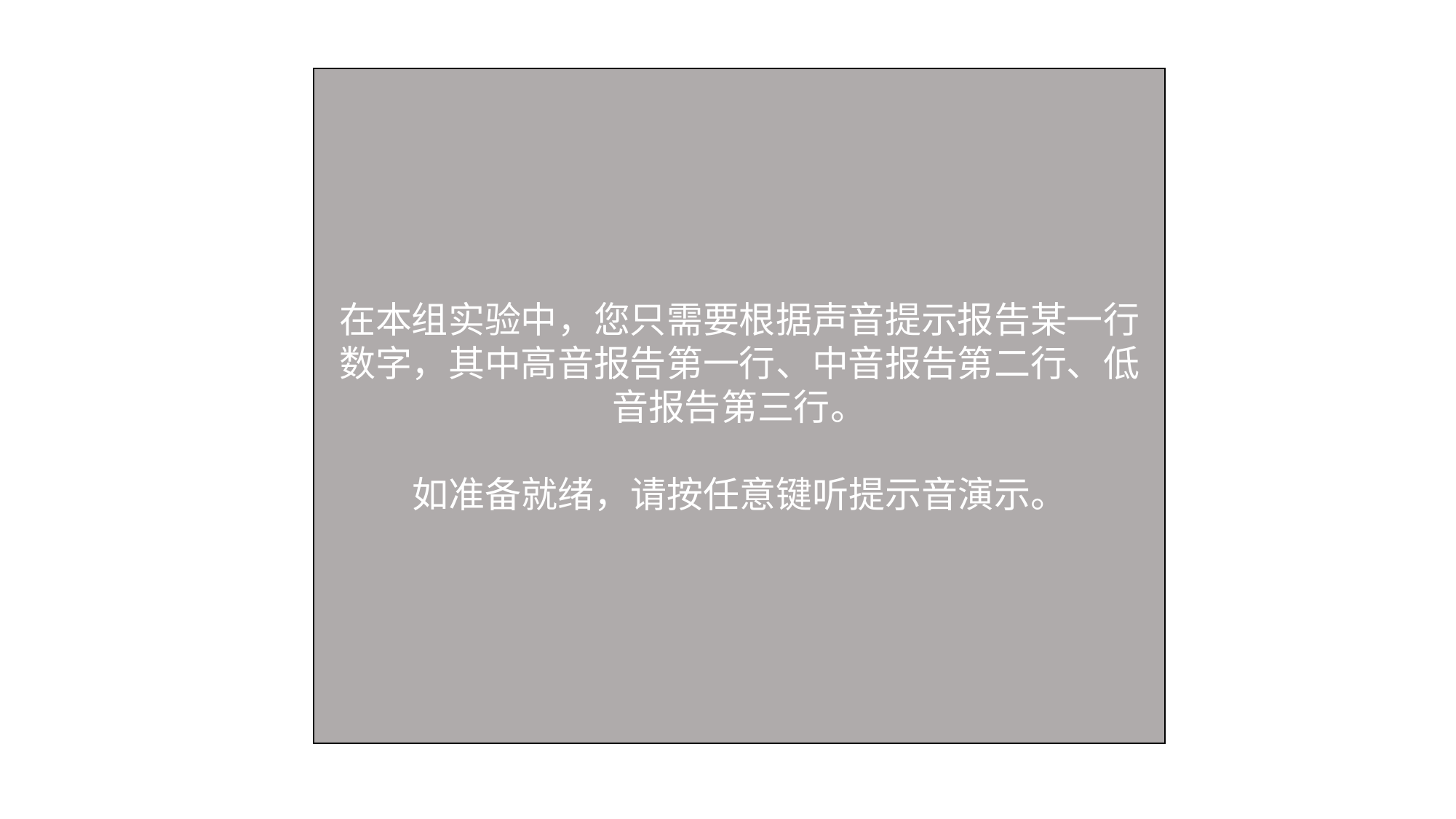

在本组实验中，您只需要根据声音提示报告某一行数字，其中高音报告第一行、中音报告第二行、低音报告第三行。

如准备就绪，请按任意键听提示音演示。